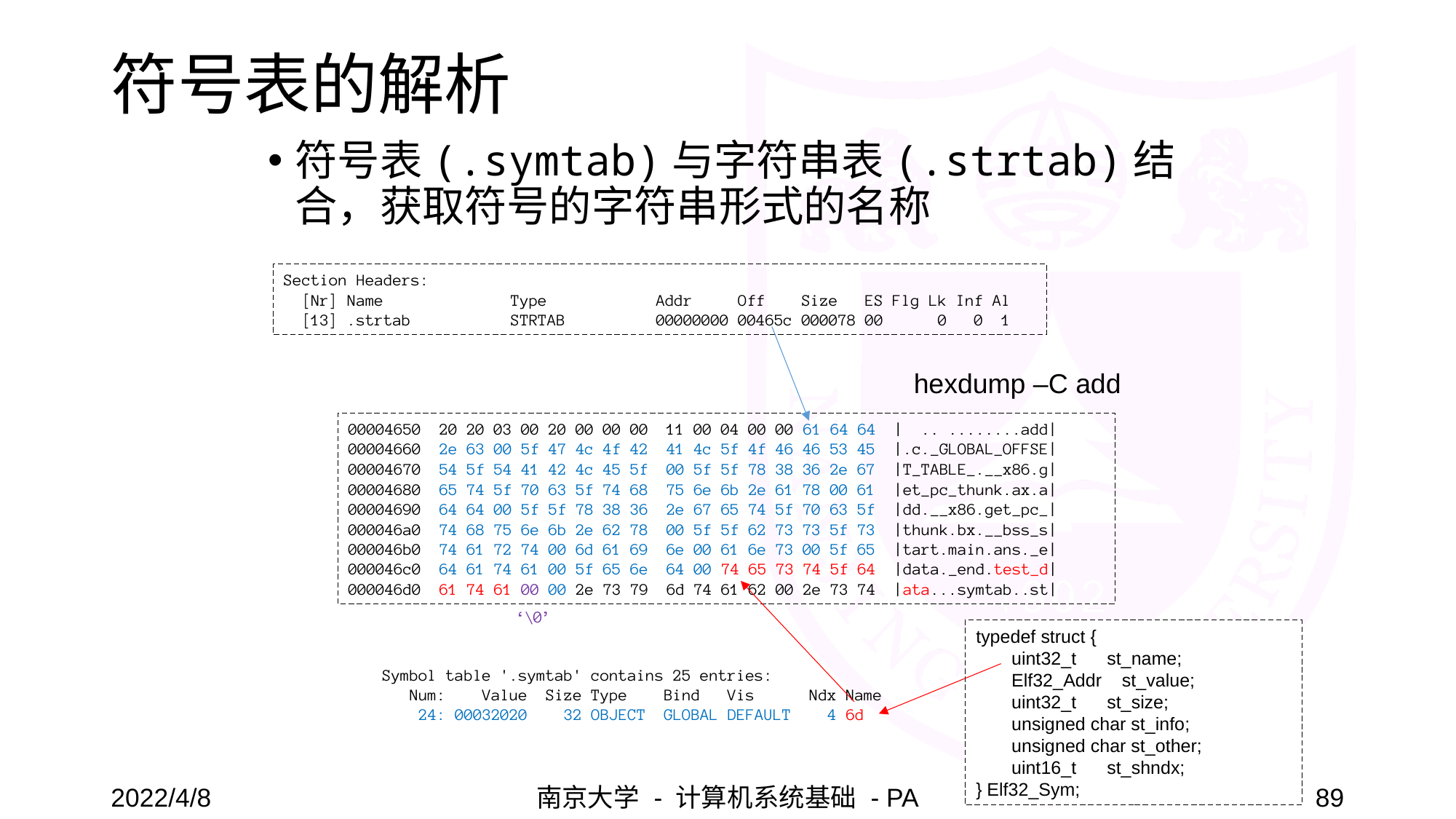

# 符号表的解析
符号表(.symtab)与字符串表(.strtab)结合，获取符号的字符串形式的名称
Section Headers:
  [Nr] Name              Type            Addr     Off    Size   ES Flg Lk Inf Al
  [13] .strtab           STRTAB          00000000 00465c 000078 00      0   0  1
hexdump –C add
00004650  20 20 03 00 20 00 00 00  11 00 04 00 00 61 64 64  |  .. ........add|
00004660  2e 63 00 5f 47 4c 4f 42  41 4c 5f 4f 46 46 53 45  |.c._GLOBAL_OFFSE|
00004670  54 5f 54 41 42 4c 45 5f  00 5f 5f 78 38 36 2e 67  |T_TABLE_.__x86.g|
00004680  65 74 5f 70 63 5f 74 68  75 6e 6b 2e 61 78 00 61  |et_pc_thunk.ax.a|
00004690  64 64 00 5f 5f 78 38 36  2e 67 65 74 5f 70 63 5f  |dd.__x86.get_pc_|
000046a0  74 68 75 6e 6b 2e 62 78  00 5f 5f 62 73 73 5f 73  |thunk.bx.__bss_s|
000046b0  74 61 72 74 00 6d 61 69  6e 00 61 6e 73 00 5f 65  |tart.main.ans._e|
000046c0  64 61 74 61 00 5f 65 6e  64 00 74 65 73 74 5f 64  |data._end.test_d|
000046d0  61 74 61 00 00 2e 73 79  6d 74 61 62 00 2e 73 74  |ata...symtab..st|
‘\0’
typedef struct {
       uint32_t      st_name;
       Elf32_Addr    st_value;
       uint32_t      st_size;
       unsigned char st_info;
       unsigned char st_other;
       uint16_t      st_shndx;
} Elf32_Sym;
Symbol table '.symtab' contains 25 entries:
   Num:    Value  Size Type    Bind   Vis      Ndx Name
    24: 00032020    32 OBJECT  GLOBAL DEFAULT    4 6d
2022/4/8
南京大学 - 计算机系统基础 - PA
89